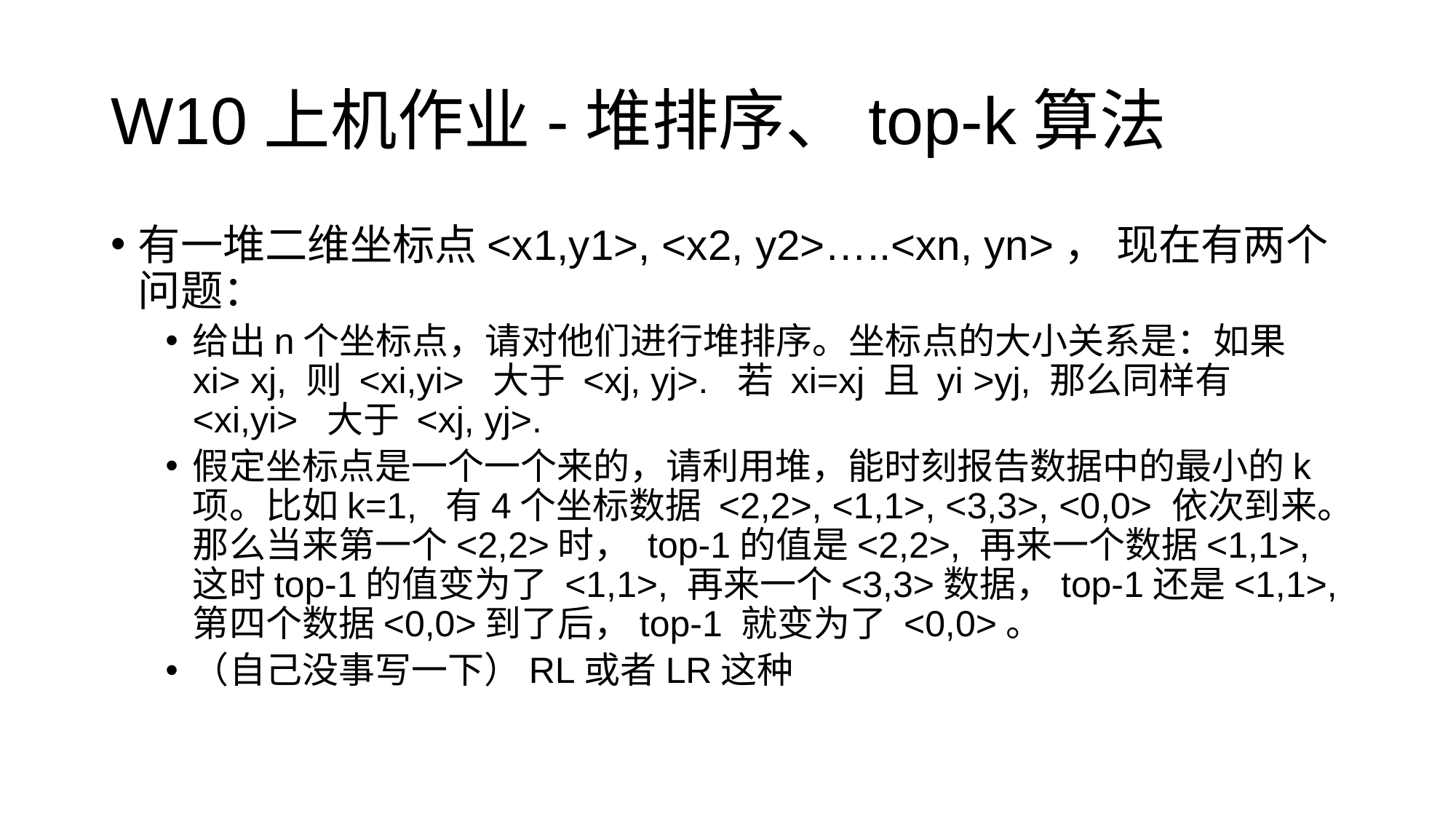

# W10上机作业-堆排序、top-k算法
有一堆二维坐标点<x1,y1>, <x2, y2>…..<xn, yn>， 现在有两个问题：
给出n个坐标点，请对他们进行堆排序。坐标点的大小关系是：如果 xi> xj, 则 <xi,yi>  大于 <xj, yj>.  若 xi=xj 且 yi >yj, 那么同样有<xi,yi>  大于 <xj, yj>.
假定坐标点是一个一个来的，请利用堆，能时刻报告数据中的最小的k项。比如k=1,  有4个坐标数据 <2,2>, <1,1>, <3,3>, <0,0> 依次到来。那么当来第一个<2,2>时， top-1的值是<2,2>, 再来一个数据<1,1>,这时top-1的值变为了 <1,1>, 再来一个<3,3>数据，top-1还是<1,1>, 第四个数据<0,0>到了后，top-1 就变为了 <0,0>。
（自己没事写一下）RL或者LR这种